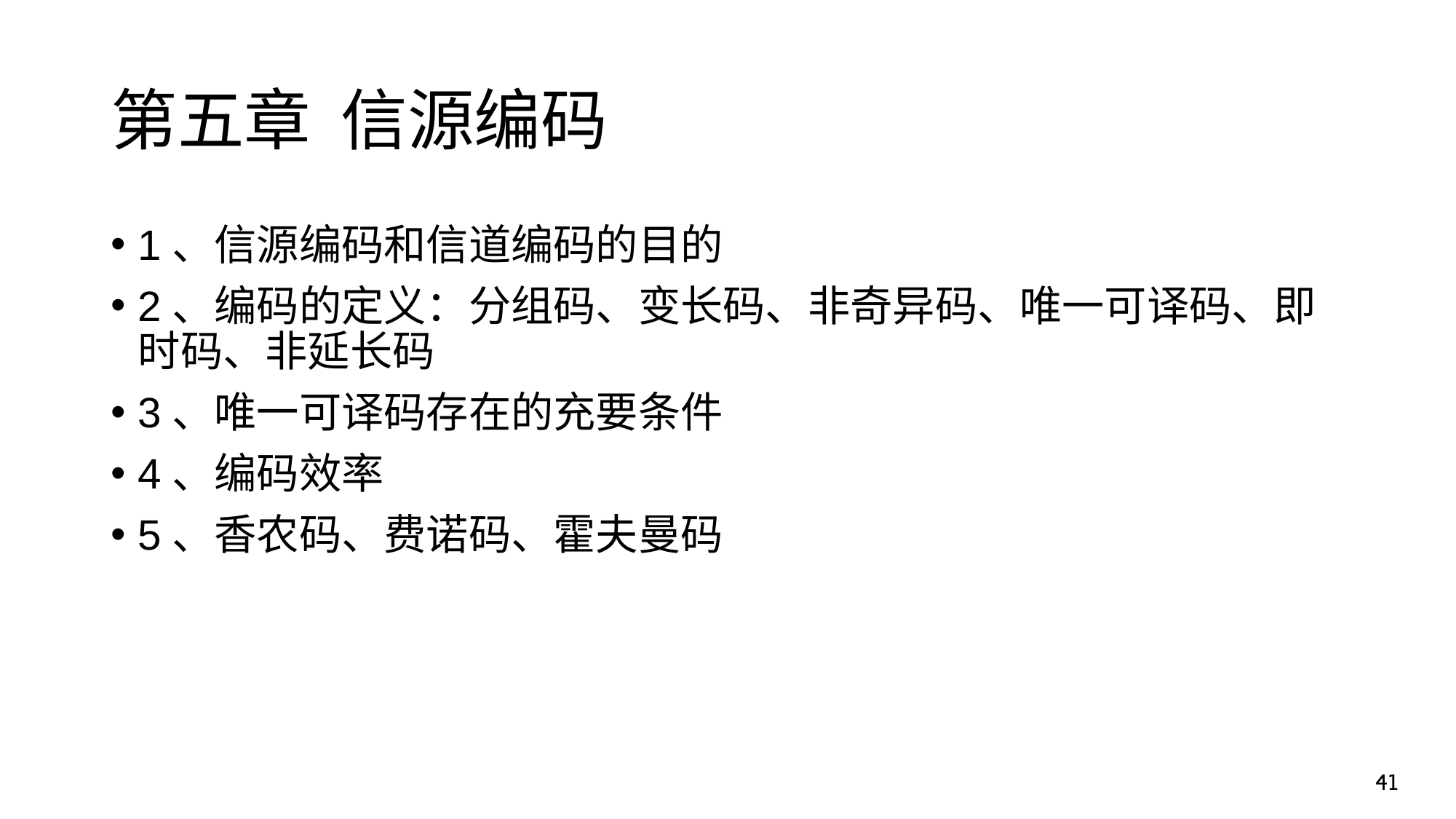

# 第五章  信源编码
1、信源编码和信道编码的目的
2、编码的定义：分组码、变长码、非奇异码、唯一可译码、即时码、非延长码
3、唯一可译码存在的充要条件
4、编码效率
5、香农码、费诺码、霍夫曼码
41